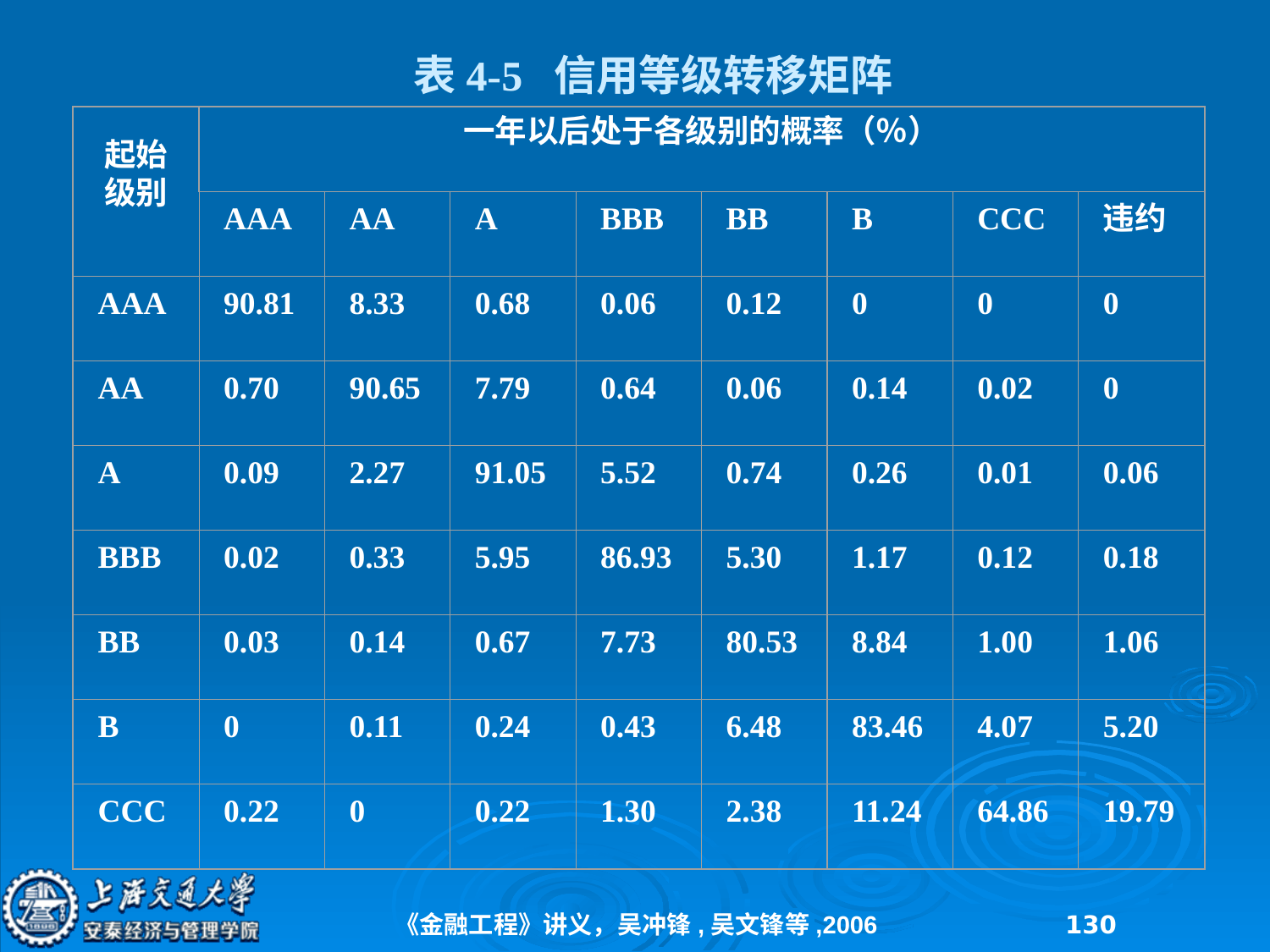

# 表4-5  信用等级转移矩阵

起始
级别

一年以后处于各级别的概率（％）

AAA

AA

A

BBB

BB

B

CCC

违约

AAA

90.81

8.33

0.68

0.06

0.12

0

0

0

AA

0.70

90.65

7.79

0.64

0.06

0.14

0.02

0

A

0.09

2.27

91.05

5.52

0.74

0.26

0.01

0.06

BBB

0.02

0.33

5.95

86.93

5.30

1.17

0.12

0.18

BB

0.03

0.14

0.67

7.73

80.53

8.84

1.00

1.06

B

0

0.11

0.24

0.43

6.48

83.46

4.07

5.20

CCC

0.22

0

0.22

1.30

2.38

11.24

64.86

19.79